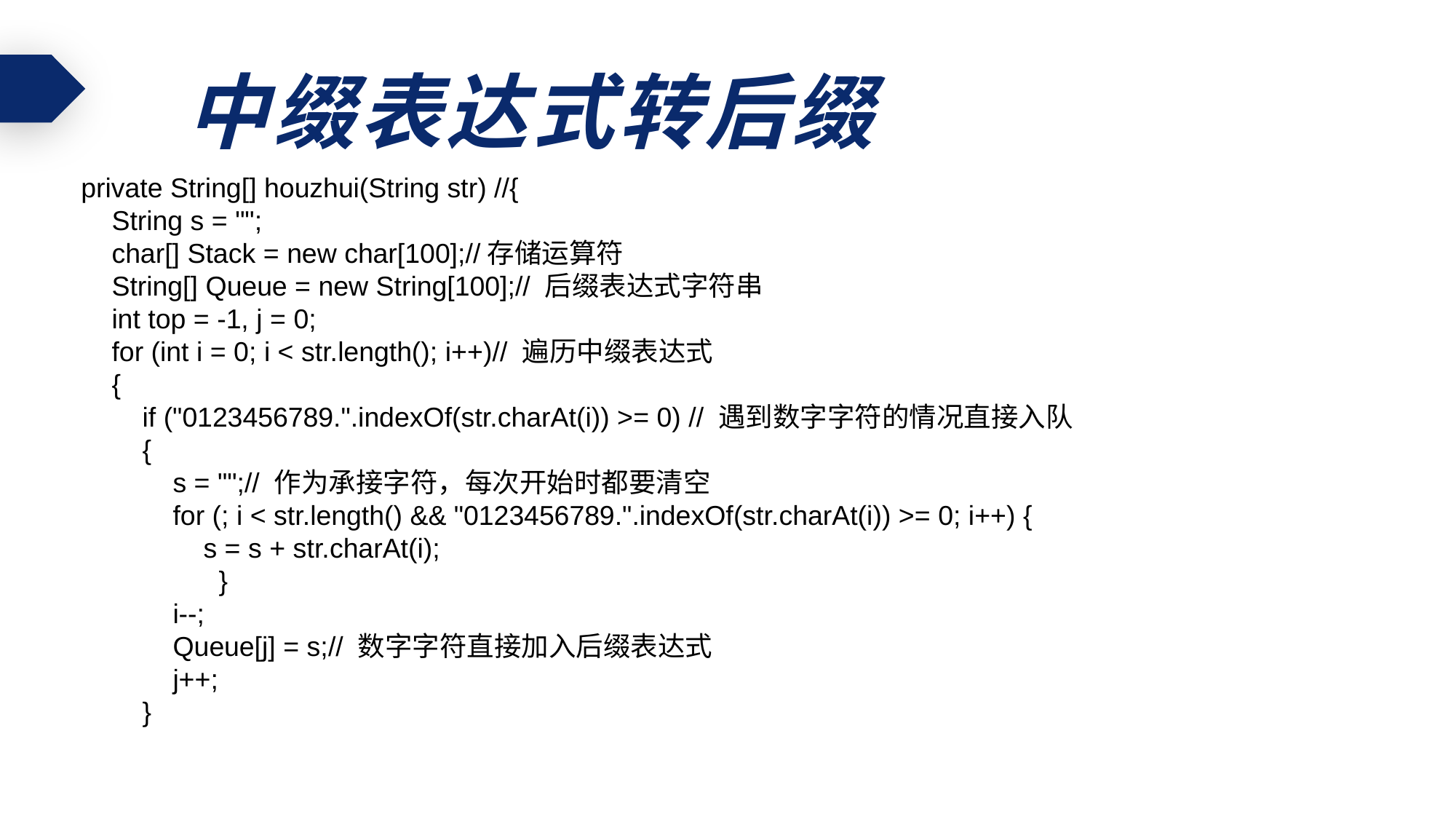

中缀表达式转后缀
private String[] houzhui(String str) //{
    String s = "";
    char[] Stack = new char[100];//存储运算符
    String[] Queue = new String[100];// 后缀表达式字符串
    int top = -1, j = 0;
    for (int i = 0; i < str.length(); i++)// 遍历中缀表达式
    {
        if ("0123456789.".indexOf(str.charAt(i)) >= 0) // 遇到数字字符的情况直接入队
        {
            s = "";// 作为承接字符，每次开始时都要清空
            for (; i < str.length() && "0123456789.".indexOf(str.charAt(i)) >= 0; i++) {
                s = s + str.charAt(i);
                  }
            i--;
            Queue[j] = s;// 数字字符直接加入后缀表达式
            j++;
        }